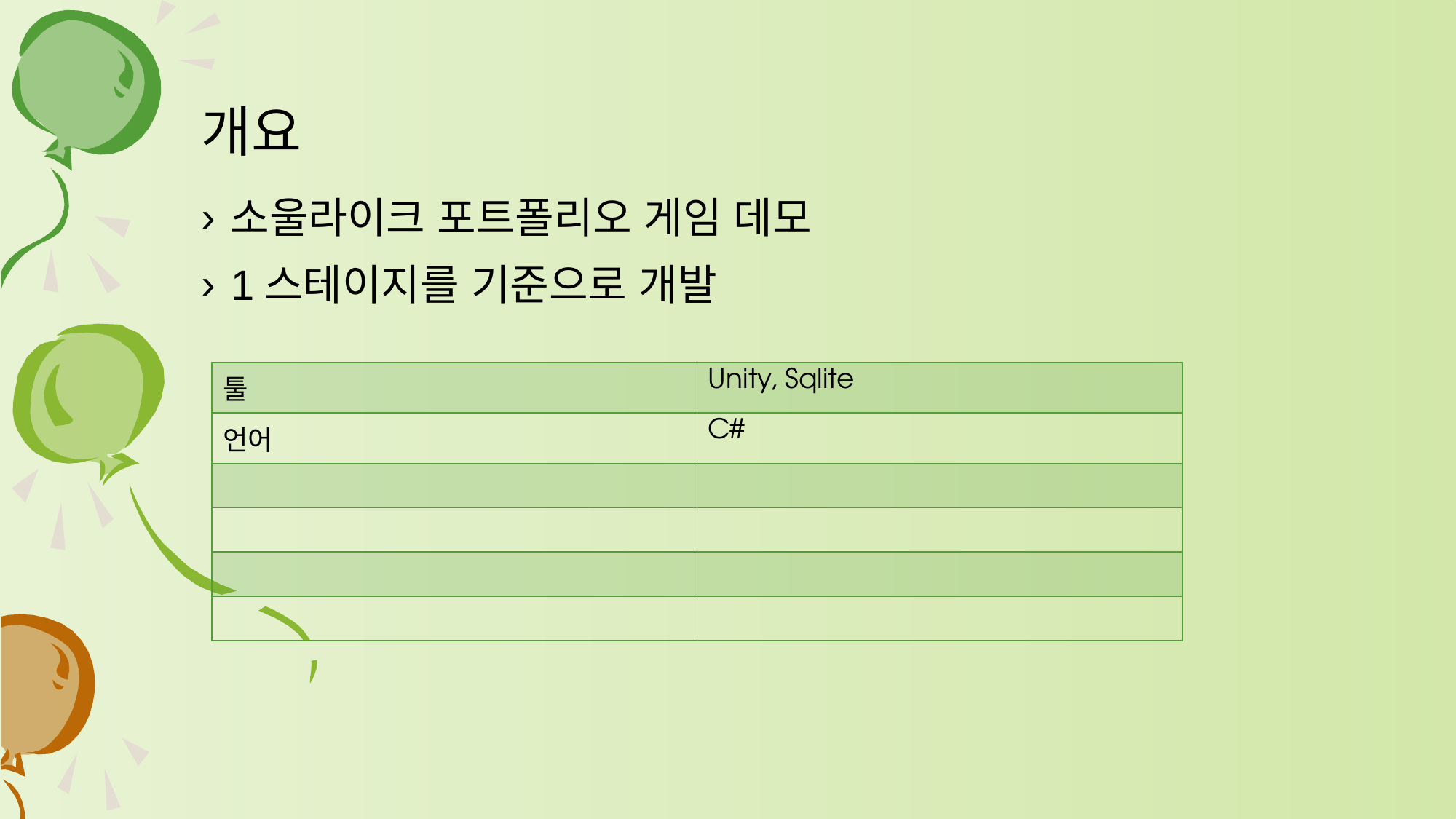

# 개요
소울라이크 포트폴리오 게임 데모
1스테이지를 기준으로 개발
| 툴 | Unity, Sqlite |
| --- | --- |
| 언어 | C# |
|  |  |
|  |  |
|  |  |
|  |  |